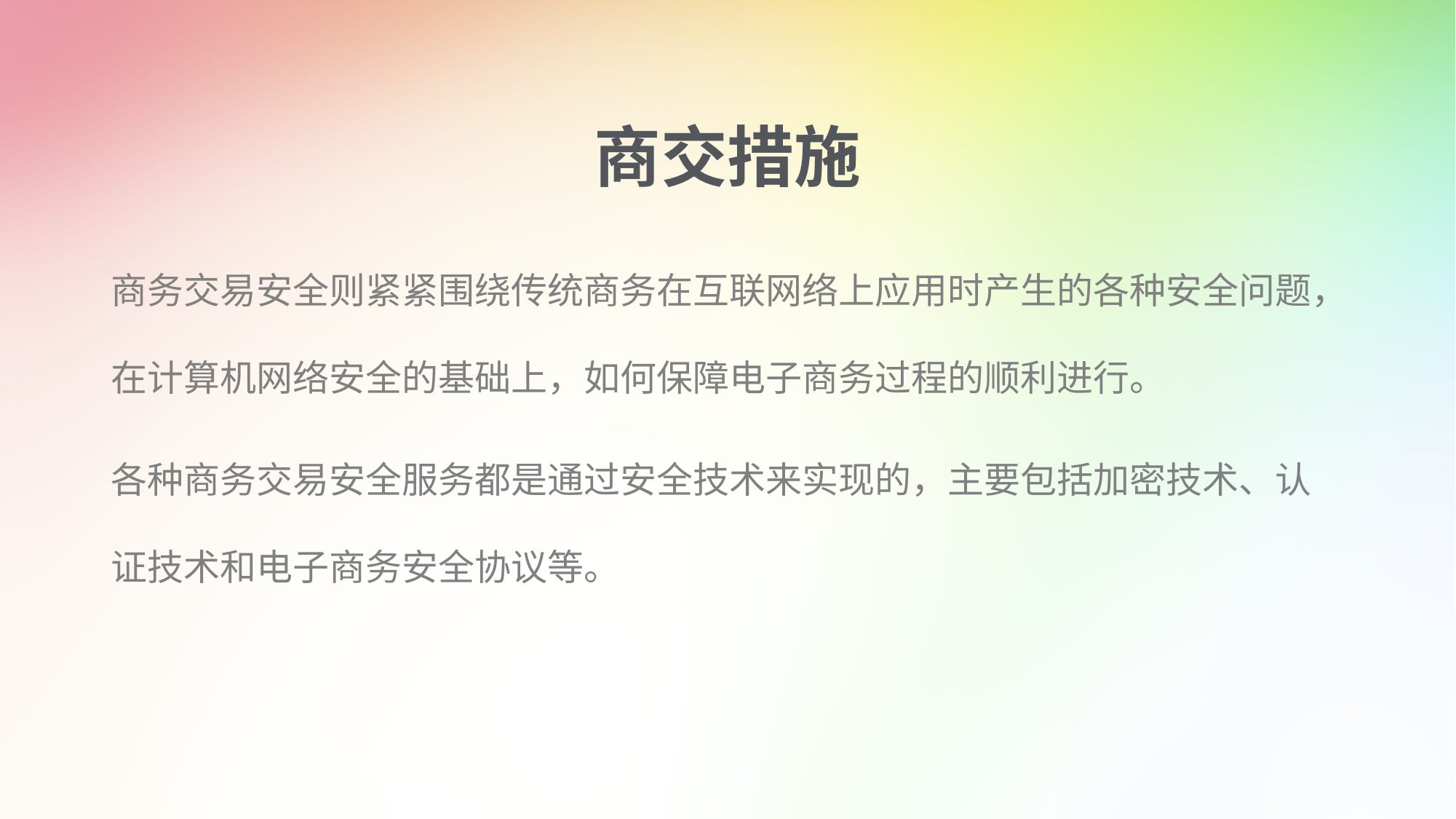

# 商交措施
商务交易安全则紧紧围绕传统商务在互联网络上应用时产生的各种安全问题，在计算机网络安全的基础上，如何保障电子商务过程的顺利进行。
各种商务交易安全服务都是通过安全技术来实现的，主要包括加密技术、认证技术和电子商务安全协议等。